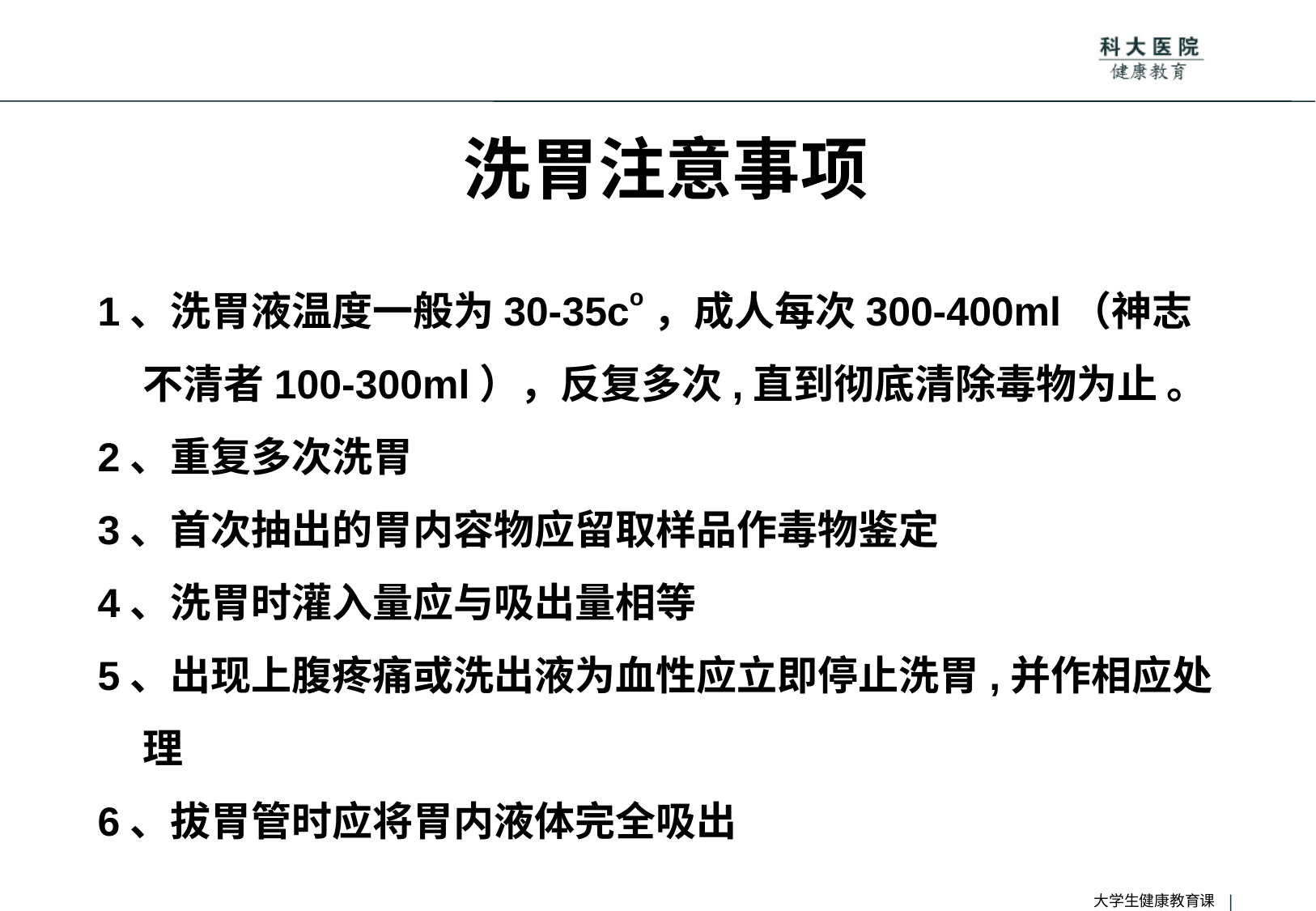

# 洗胃注意事项
1、洗胃液温度一般为30-35co，成人每次300-400ml（神志不清者100-300ml），反复多次,直到彻底清除毒物为止 。
2、重复多次洗胃
3、首次抽出的胃内容物应留取样品作毒物鉴定
4、洗胃时灌入量应与吸出量相等
5、出现上腹疼痛或洗出液为血性应立即停止洗胃,并作相应处理
6、拔胃管时应将胃内液体完全吸出

大学生健康教育课
33